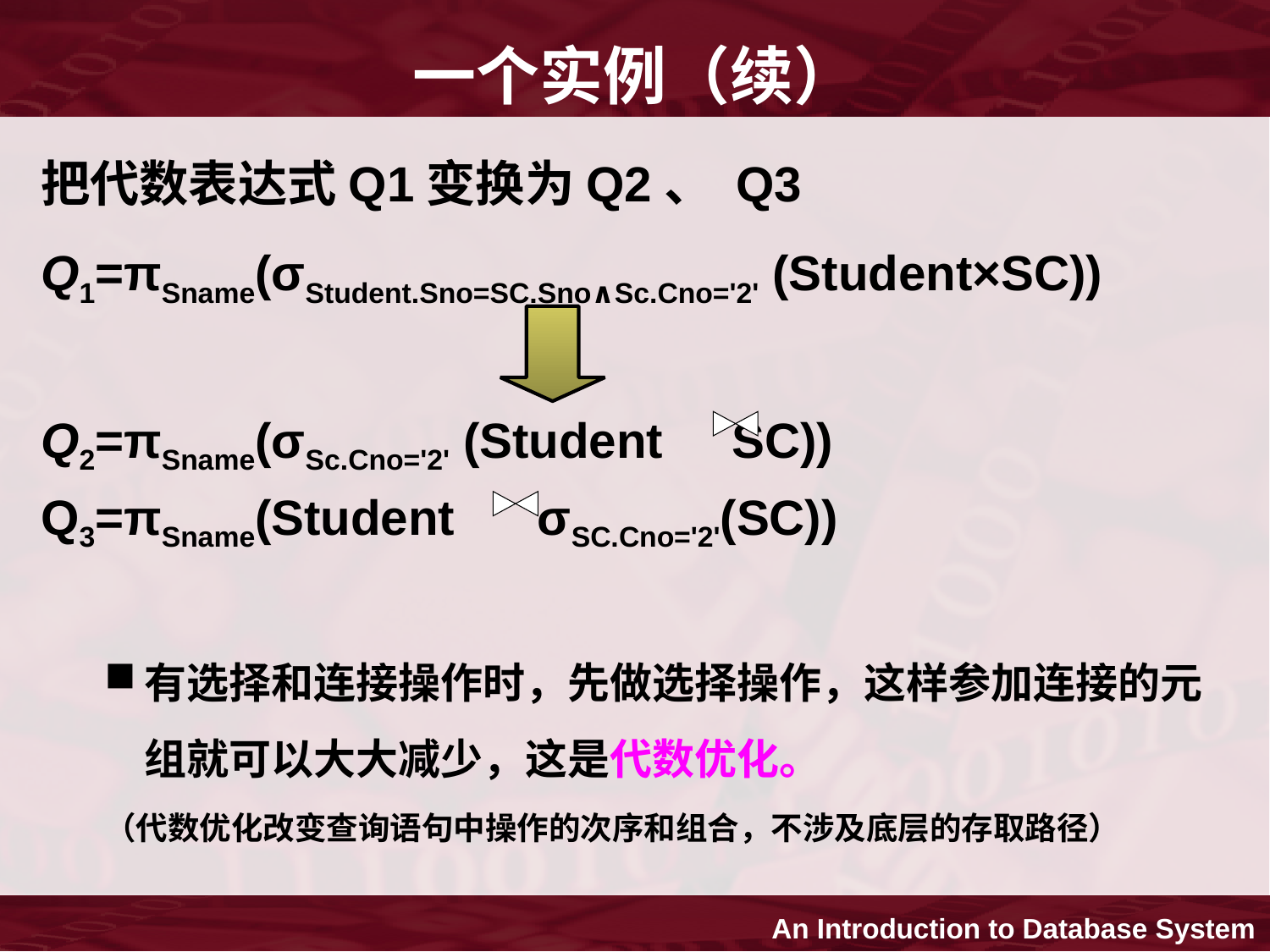

# 一个实例（续）
把代数表达式Q1变换为Q2、 Q3
Q1=πSname(σStudent.Sno=SC.Sno∧Sc.Cno='2' (Student×SC))

Q2=πSname(σSc.Cno='2' (Student     SC))
Q3=πSname(Student      σSC.Cno='2'(SC))

有选择和连接操作时，先做选择操作，这样参加连接的元组就可以大大减少，这是代数优化。
（代数优化改变查询语句中操作的次序和组合，不涉及底层的存取路径）